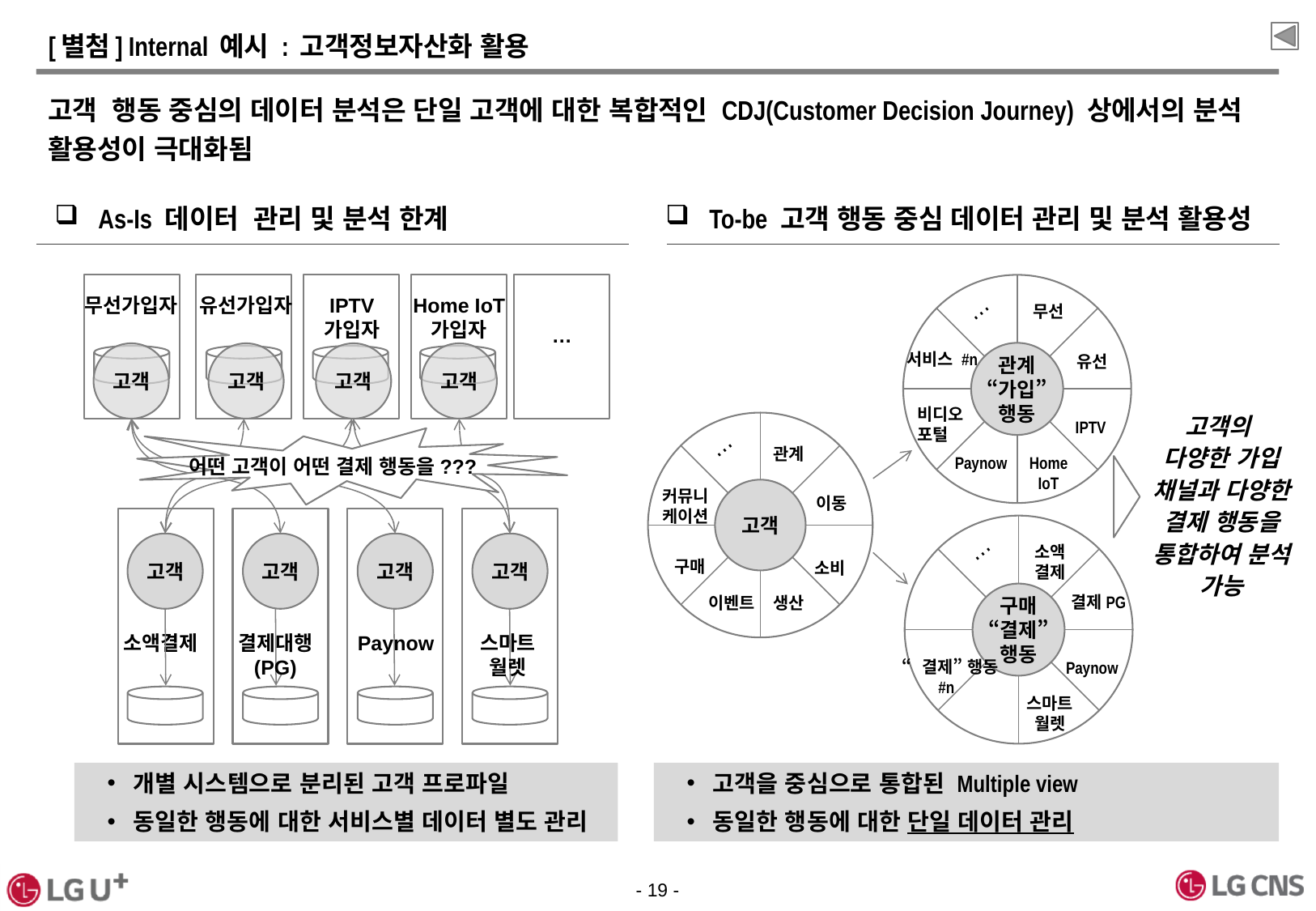

# [별첨] Internal 예시 : 고객정보자산화 활용
고객  행동 중심의 데이터 분석은 단일 고객에 대한 복합적인 CDJ(Customer Decision Journey) 상에서의 분석 활용성이 극대화됨
As-Is 데이터  관리 및 분석 한계
To-be 고객 행동 중심 데이터 관리 및 분석 활용성

무선
…
서비스 #n
관계
“가입”행동
유선
비디오
포털
IPTV
Paynow
Home
IoT
무선가입자
유선가입자
IPTV
가입자
Home IoT
가입자
…
고객
고객
고객
고객

…
관계
커뮤니
케이션
고객
이동
구매
소비
이벤트
생산

고객의
다양한 가입 채널과 다양한 결제 행동을
통합하여 분석 가능
어떤 고객이 어떤 결제 행동을???

소액
결제
…
구매
“결제”행동
결제PG
“결제” 행동
       #n
Paynow
스마트
월렛
고객
고객
고객
고객
소액결제
결제대행
(PG)
Paynow
스마트
월렛

개별 시스템으로 분리된 고객 프로파일
동일한 행동에 대한 서비스별 데이터 별도 관리
고객을 중심으로 통합된 Multiple view
동일한 행동에 대한 단일 데이터 관리